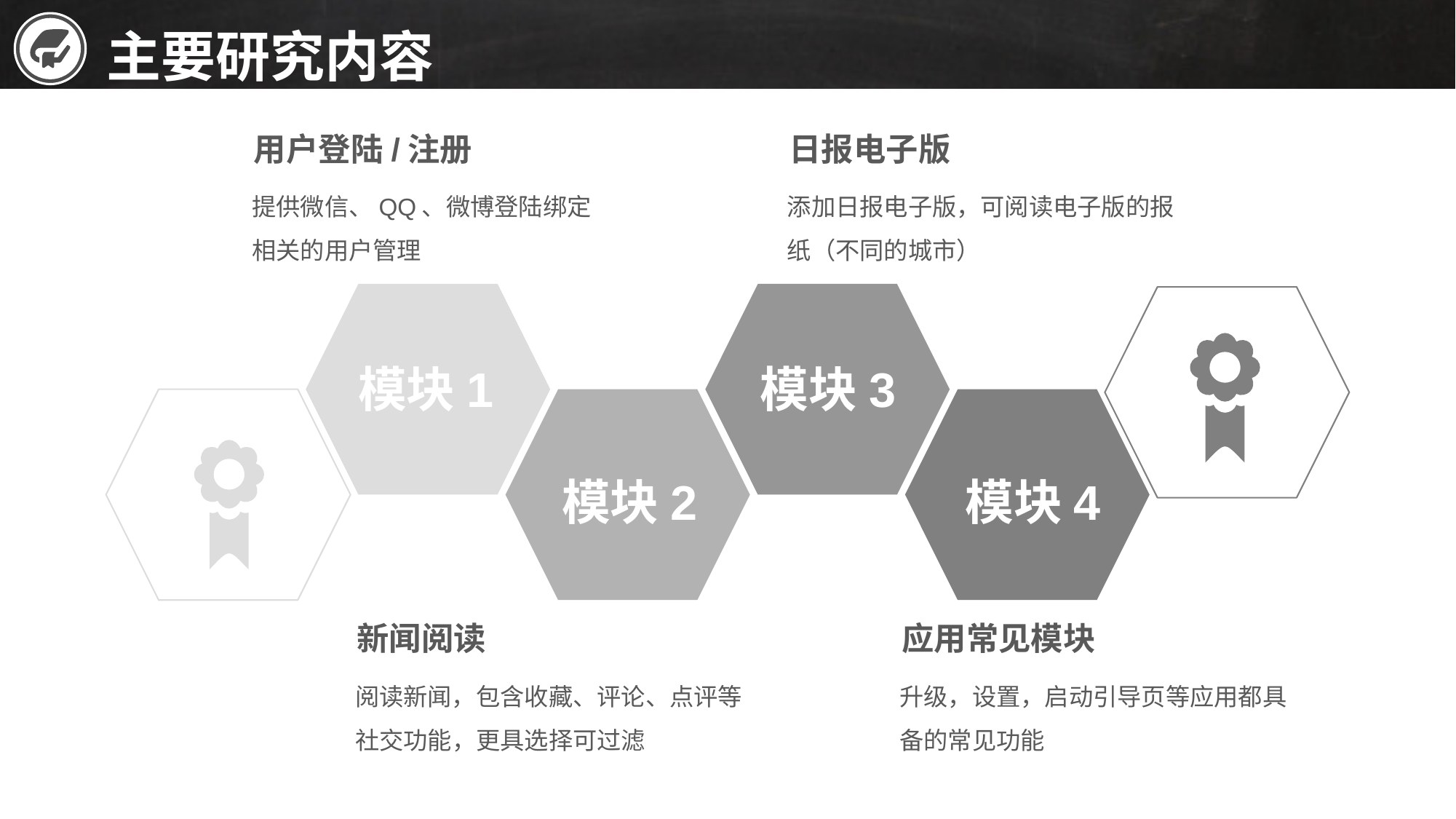

主要研究内容

用户登陆/注册
日报电子版
提供微信、QQ、微博登陆绑定
相关的用户管理
添加日报电子版，可阅读电子版的报纸（不同的城市）

模块1
模块3

模块2
模块4
新闻阅读
应用常见模块
阅读新闻，包含收藏、评论、点评等社交功能，更具选择可过滤
升级，设置，启动引导页等应用都具备的常见功能